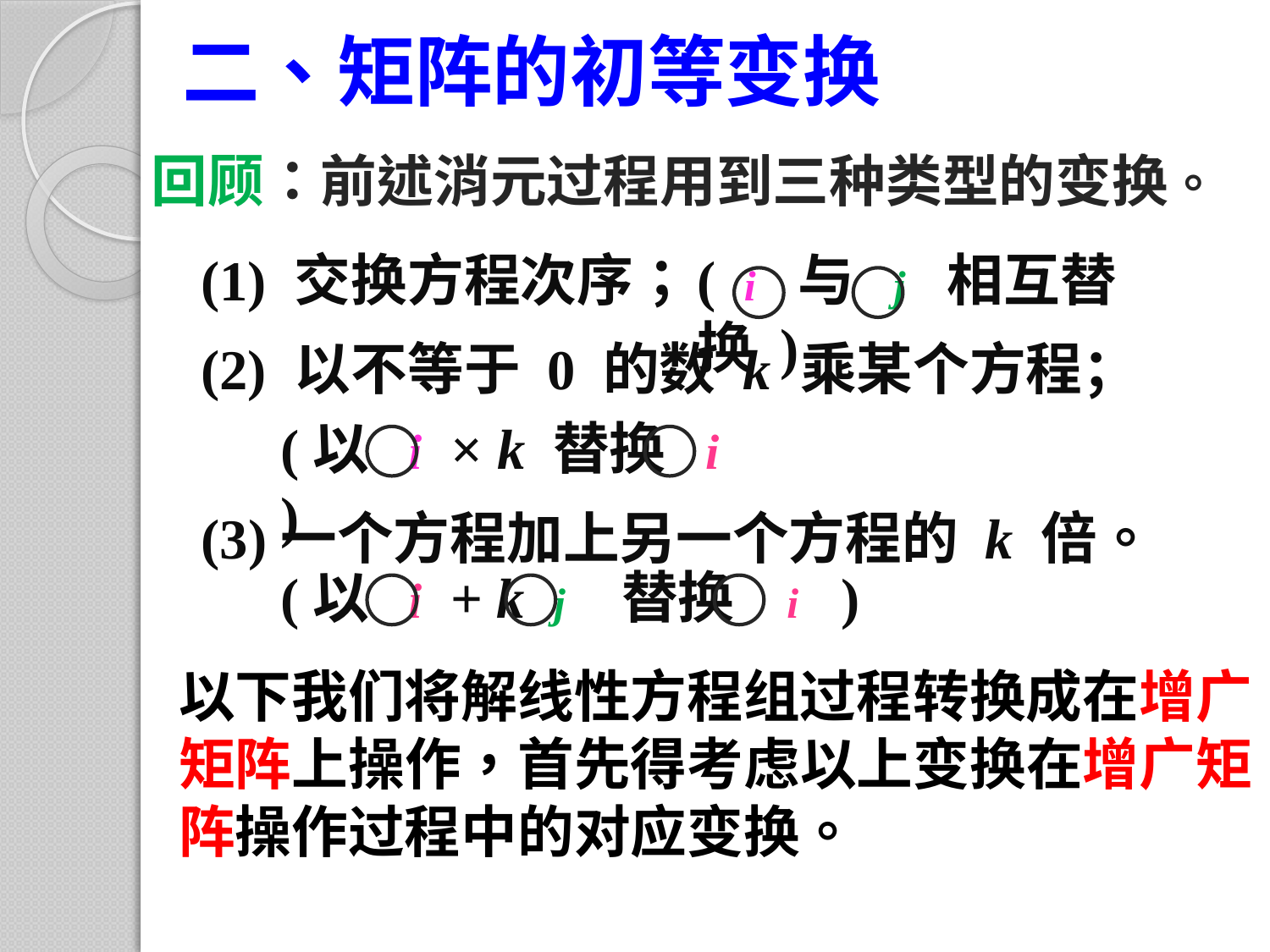

# 二、矩阵的初等变换
回顾：前述消元过程用到三种类型的变换。
(1) 交换方程次序；
(  i  与  j  相互替换 )

(2) 以不等于 0 的数 k 乘某个方程；
(以  i  × k 替换  i   )

(3)一个方程加上另一个方程的 k 倍。
(以  i  + k  j   替换   i   )

以下我们将解线性方程组过程转换成在增广
矩阵上操作，首先得考虑以上变换在增广矩
阵操作过程中的对应变换。